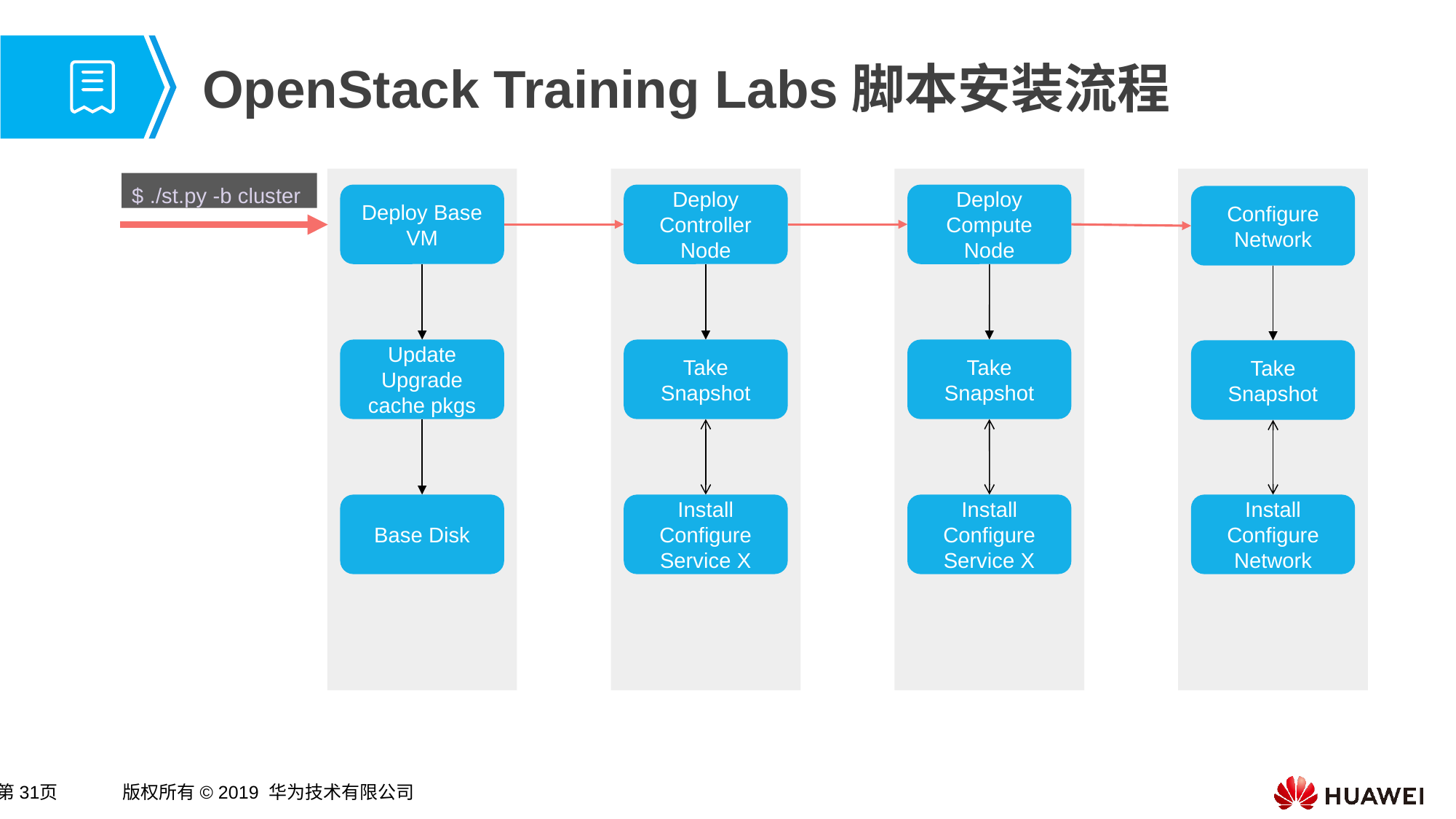

# OpenStack Training Labs脚本安装流程

Deploy Base VM
Update
Upgrade
cache pkgs
Base Disk

Deploy Controller Node
Take Snapshot
Install Configure Service X

Deploy Compute Node
Take Snapshot
Install Configure Service X

Configure Network
Take Snapshot
Install Configure Network
$ ./st.py -b cluster